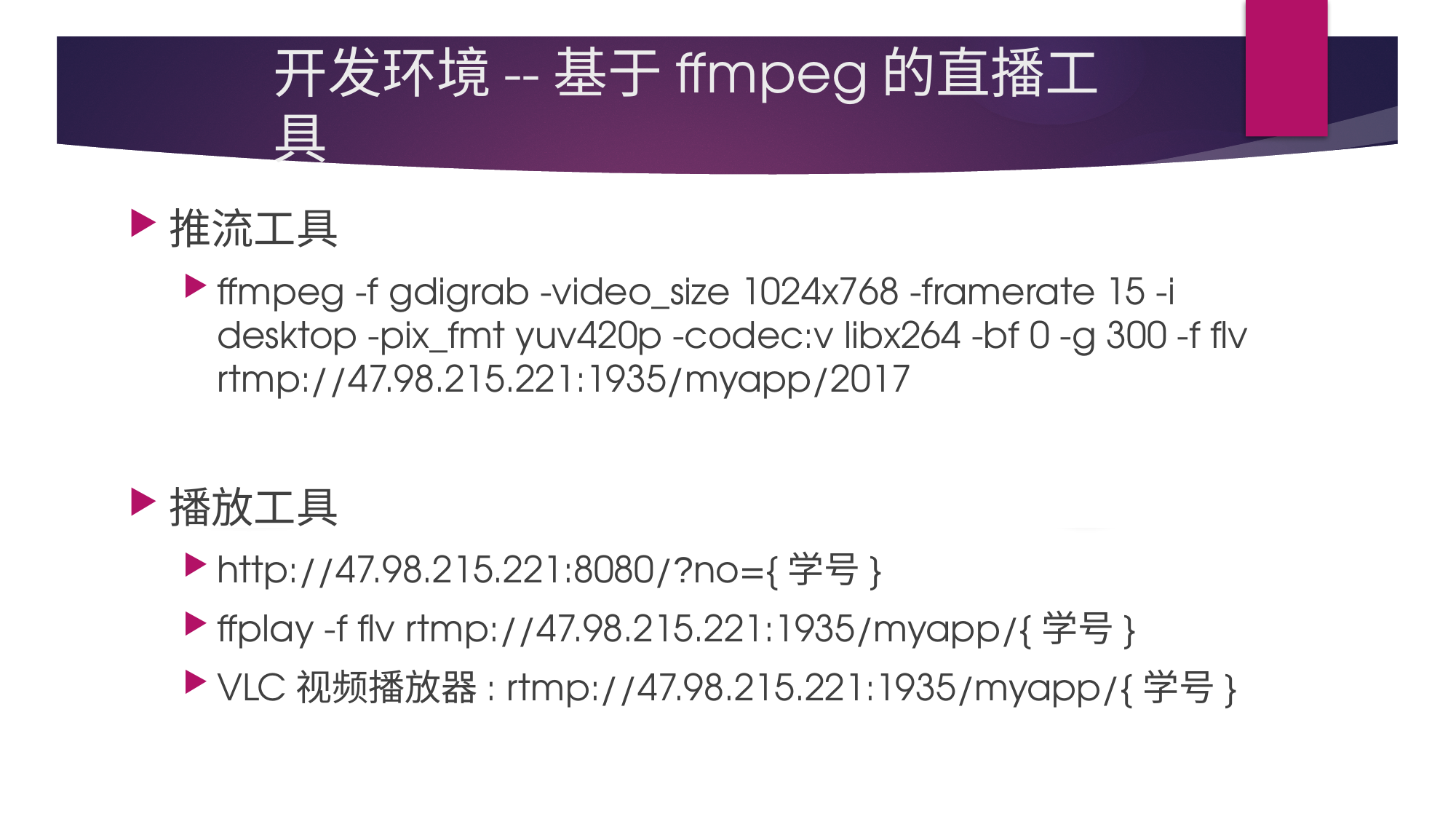

# 开发环境--基于ffmpeg的直播工具
推流工具
ffmpeg -f gdigrab -video_size 1024x768 -framerate 15 -i desktop -pix_fmt yuv420p -codec:v libx264 -bf 0 -g 300 -f flv rtmp://47.98.215.221:1935/myapp/2017

播放工具
http://47.98.215.221:8080/?no={学号}
ffplay -f flv rtmp://47.98.215.221:1935/myapp/{学号}
VLC视频播放器: rtmp://47.98.215.221:1935/myapp/{学号}